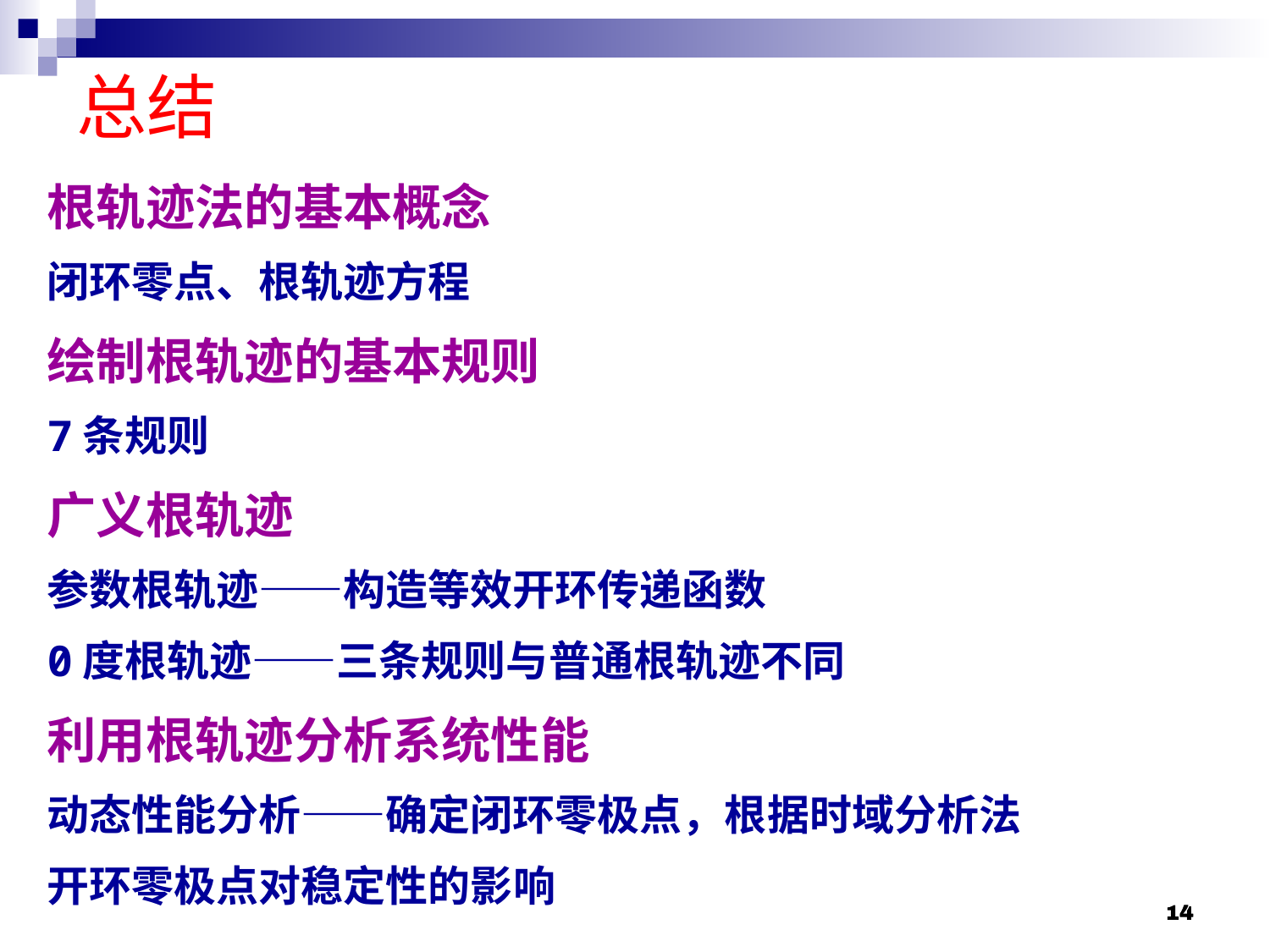

总结
根轨迹法的基本概念
闭环零点、根轨迹方程
绘制根轨迹的基本规则
7条规则
广义根轨迹
参数根轨迹——构造等效开环传递函数
0度根轨迹——三条规则与普通根轨迹不同
利用根轨迹分析系统性能
动态性能分析——确定闭环零极点，根据时域分析法
开环零极点对稳定性的影响
14
14